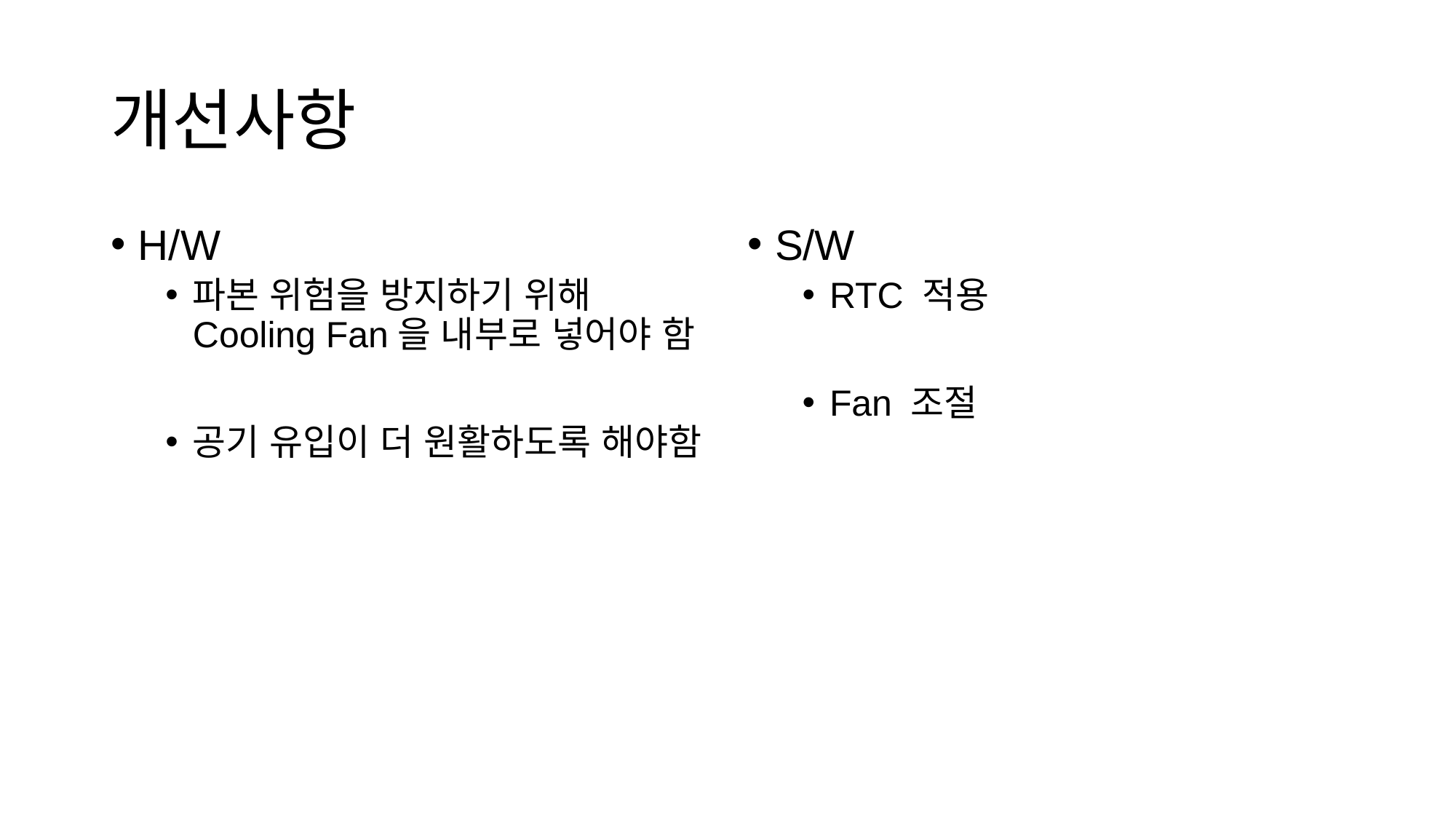

# 개선사항
H/W
파본 위험을 방지하기 위해Cooling Fan을 내부로 넣어야 함

공기 유입이 더 원활하도록 해야함

S/W
RTC 적용

Fan 조절